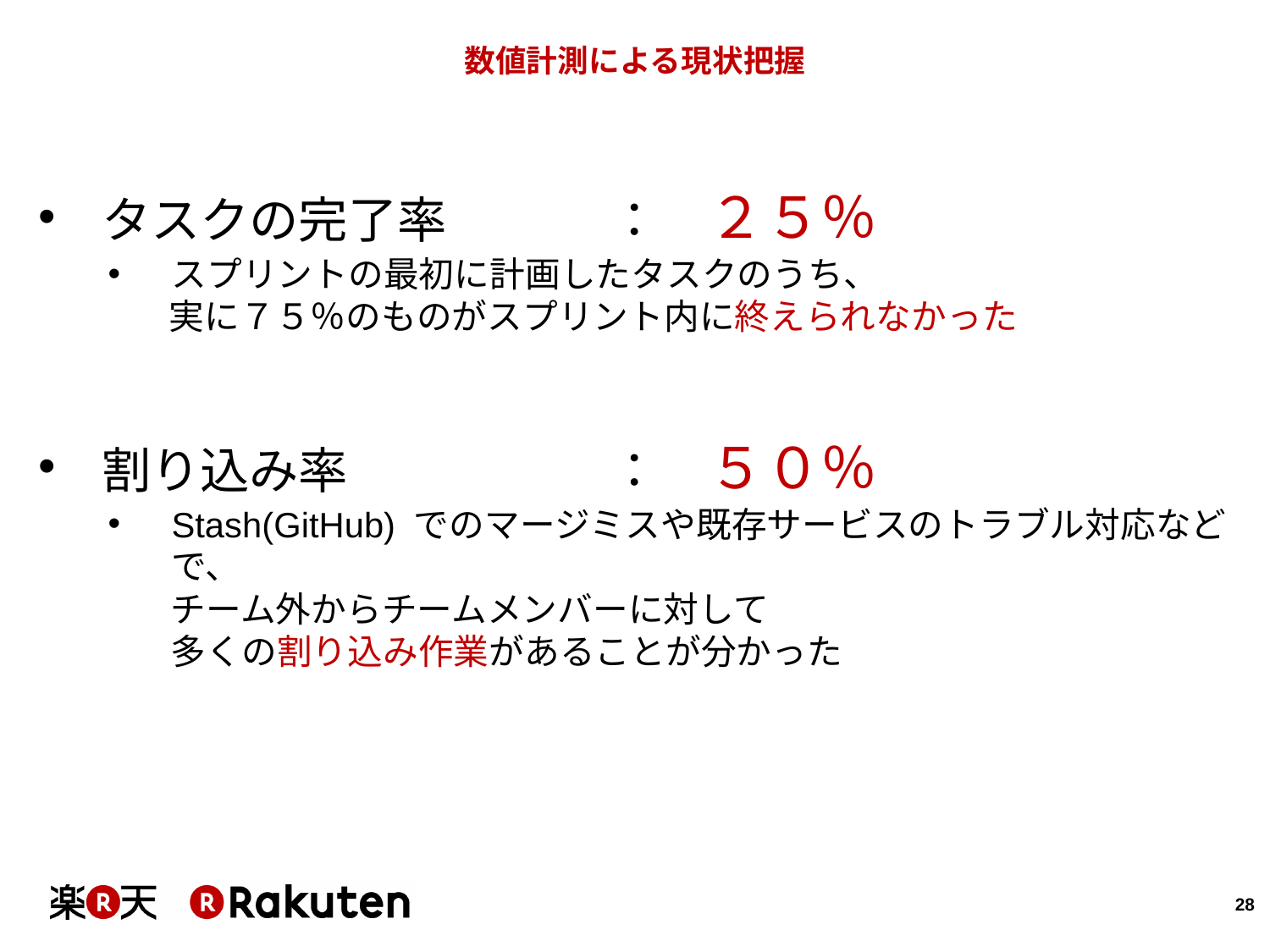

# 数値計測による現状把握
タスクの完了率		：　２５％
スプリントの最初に計画したタスクのうち、
実に７５％のものがスプリント内に終えられなかった
割り込み率			：　５０％
Stash(GitHub) でのマージミスや既存サービスのトラブル対応などで、
チーム外からチームメンバーに対して
多くの割り込み作業があることが分かった